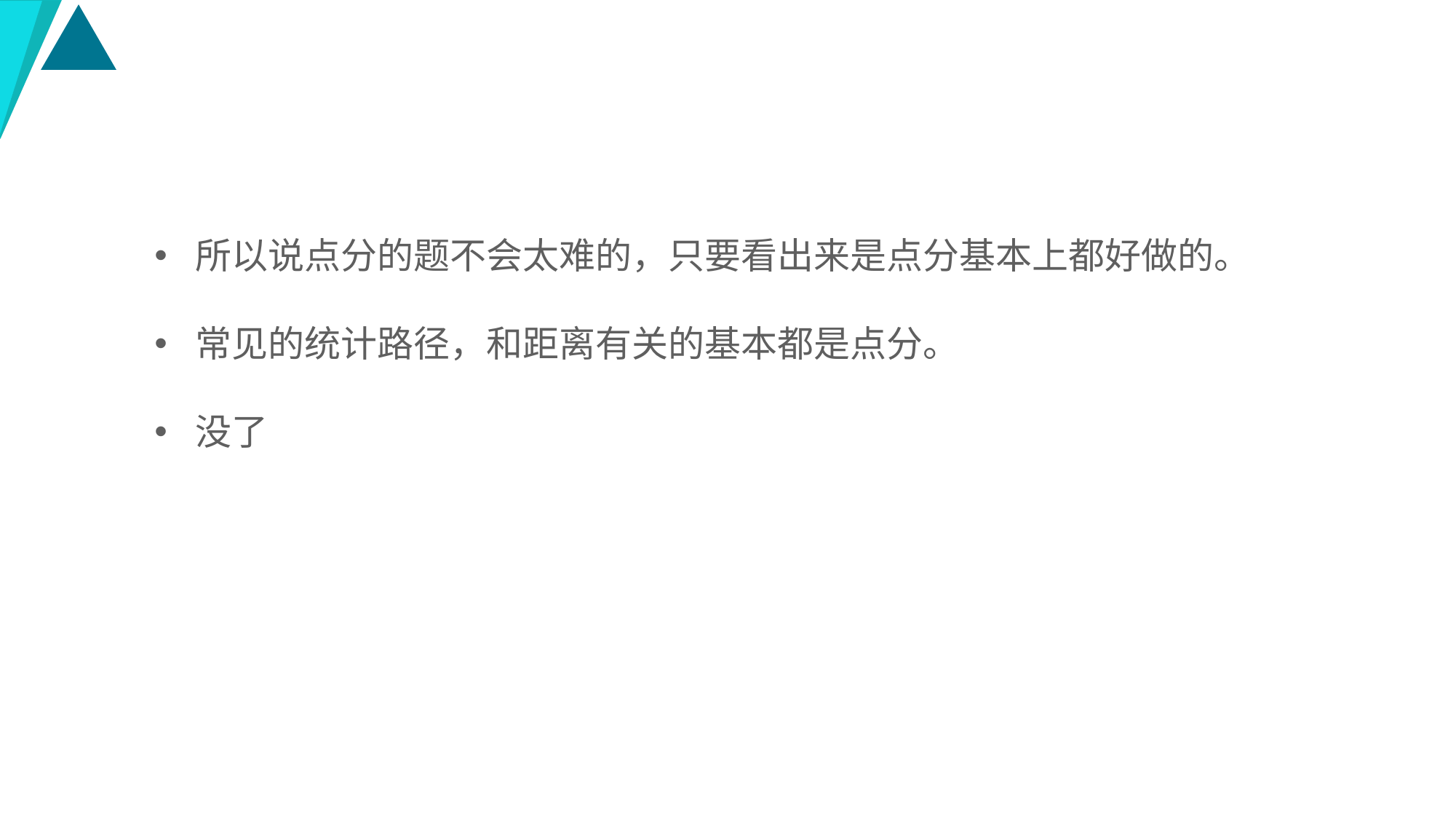

#
所以说点分的题不会太难的，只要看出来是点分基本上都好做的。
常见的统计路径，和距离有关的基本都是点分。
没了